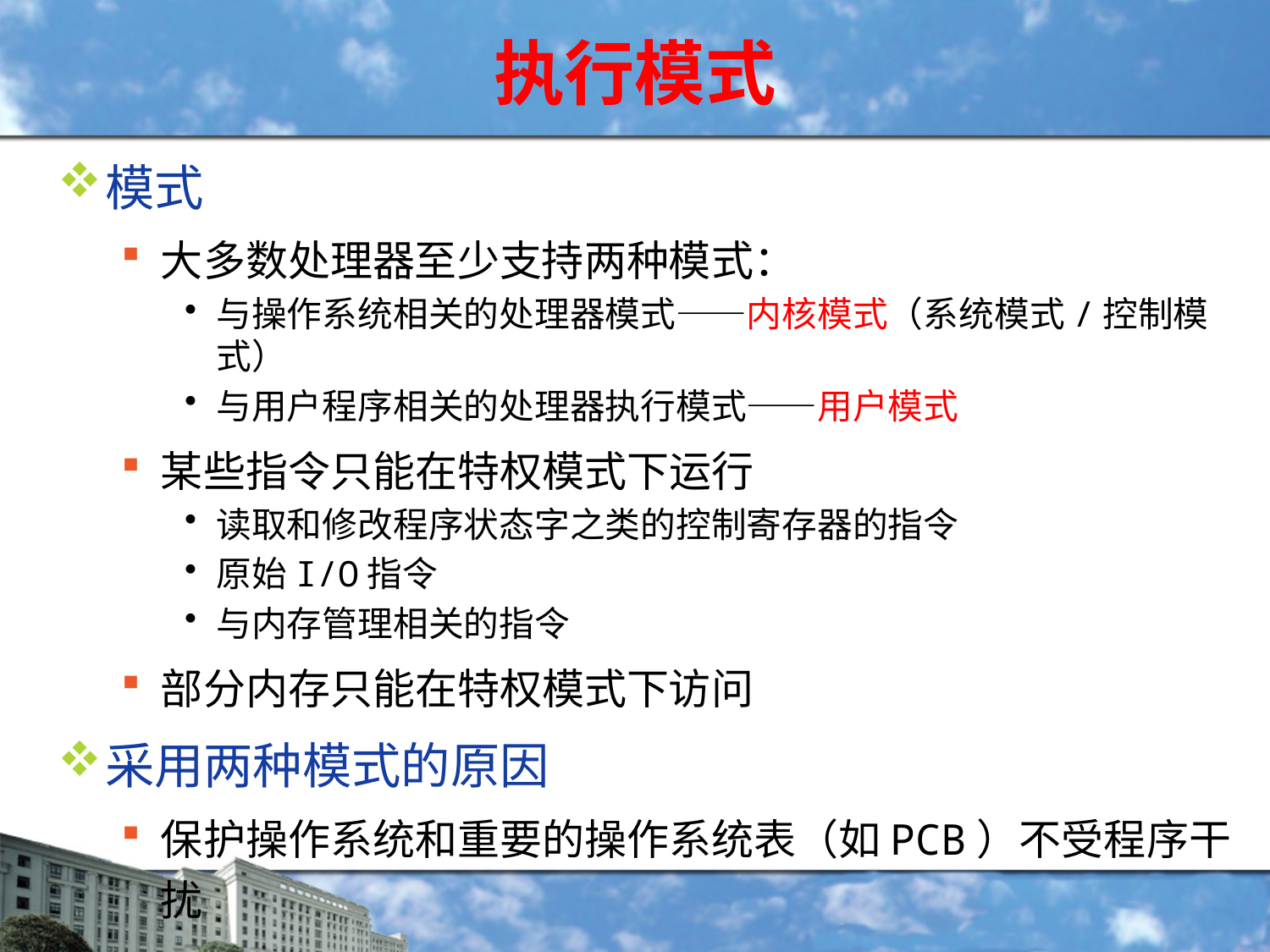

# 执行模式
模式
大多数处理器至少支持两种模式：
与操作系统相关的处理器模式——内核模式（系统模式/控制模式）
与用户程序相关的处理器执行模式——用户模式
某些指令只能在特权模式下运行
读取和修改程序状态字之类的控制寄存器的指令
原始I/O指令
与内存管理相关的指令
部分内存只能在特权模式下访问
采用两种模式的原因
保护操作系统和重要的操作系统表（如PCB）不受程序干扰